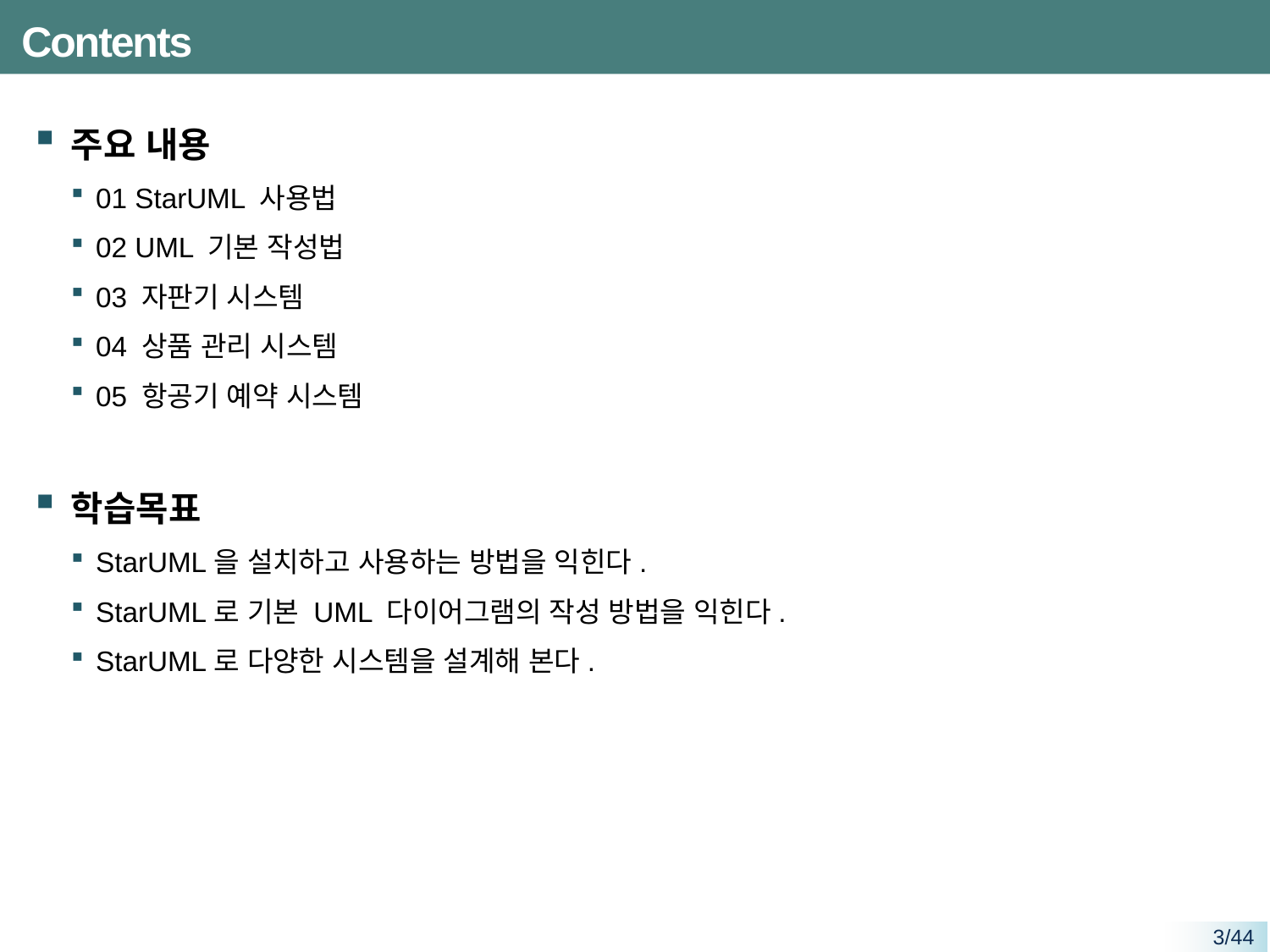

# Contents
주요 내용
01 StarUML 사용법
02 UML 기본 작성법
03 자판기 시스템
04 상품 관리 시스템
05 항공기 예약 시스템

학습목표
StarUML을 설치하고 사용하는 방법을 익힌다.
StarUML로 기본 UML 다이어그램의 작성 방법을 익힌다.
StarUML로 다양한 시스템을 설계해 본다.